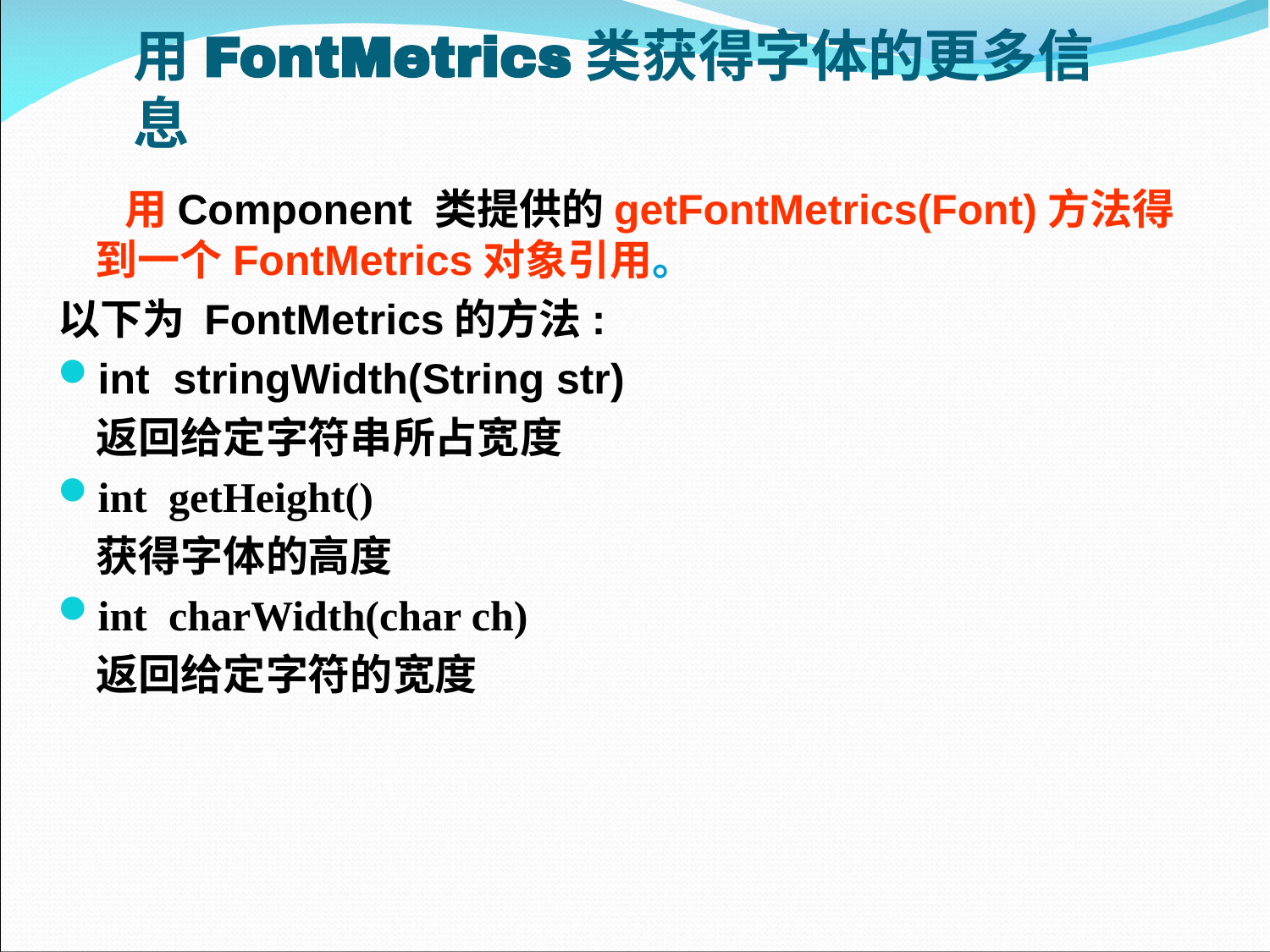

# 用FontMetrics类获得字体的更多信息
      用Component 类提供的getFontMetrics(Font)方法得到一个FontMetrics对象引用。
以下为 FontMetrics的方法:
int  stringWidth(String str)
   返回给定字符串所占宽度
int  getHeight()
   获得字体的高度
int  charWidth(char ch)
   返回给定字符的宽度